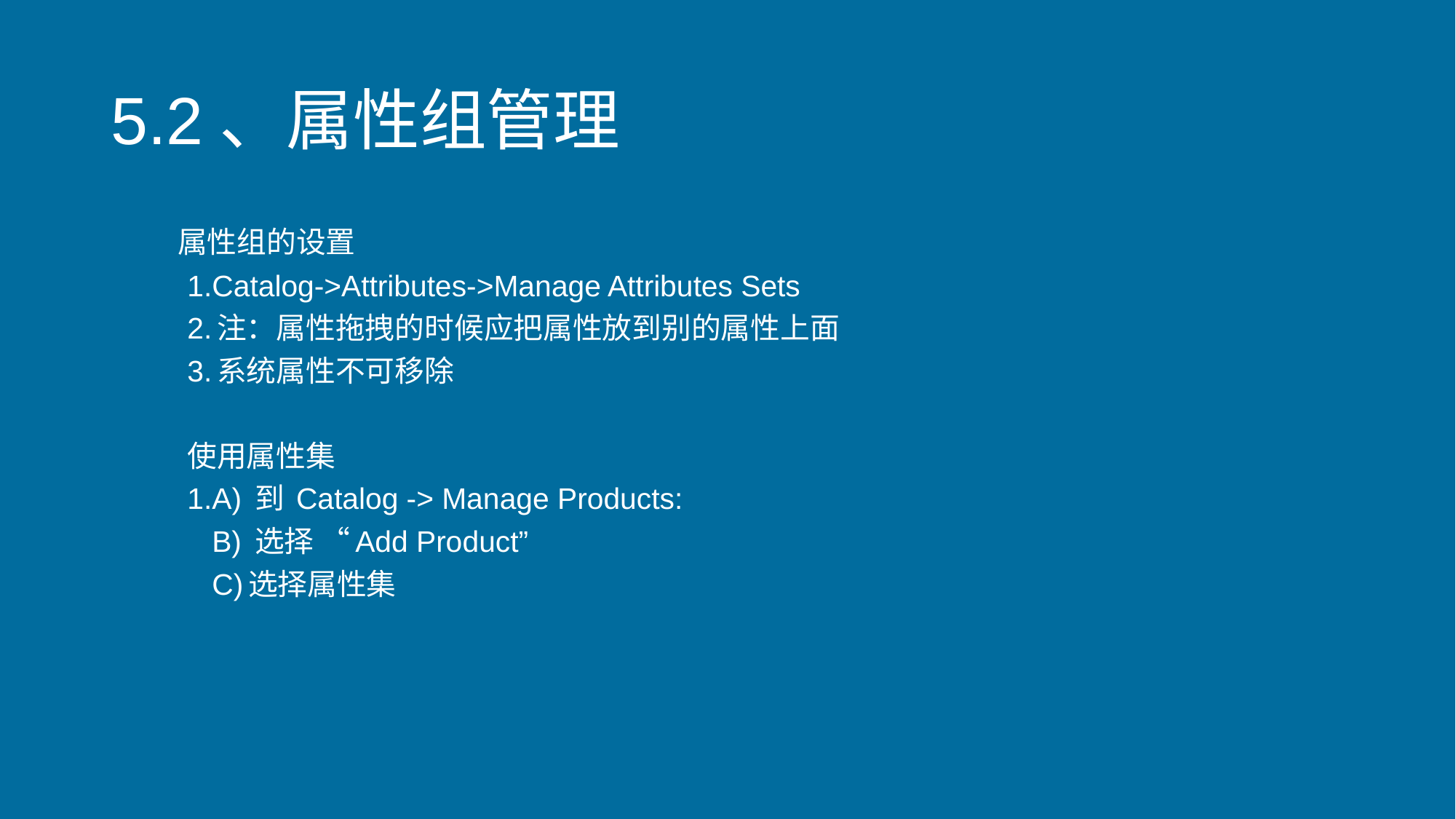

# 5.2、属性组管理
        属性组的设置
	1.Catalog->Attributes->Manage Attributes Sets
	2.注：属性拖拽的时候应把属性放到别的属性上面
	3.系统属性不可移除

	使用属性集
	1.A) 到 Catalog -> Manage Products:
	   B) 选择 “Add Product”
	   C)选择属性集